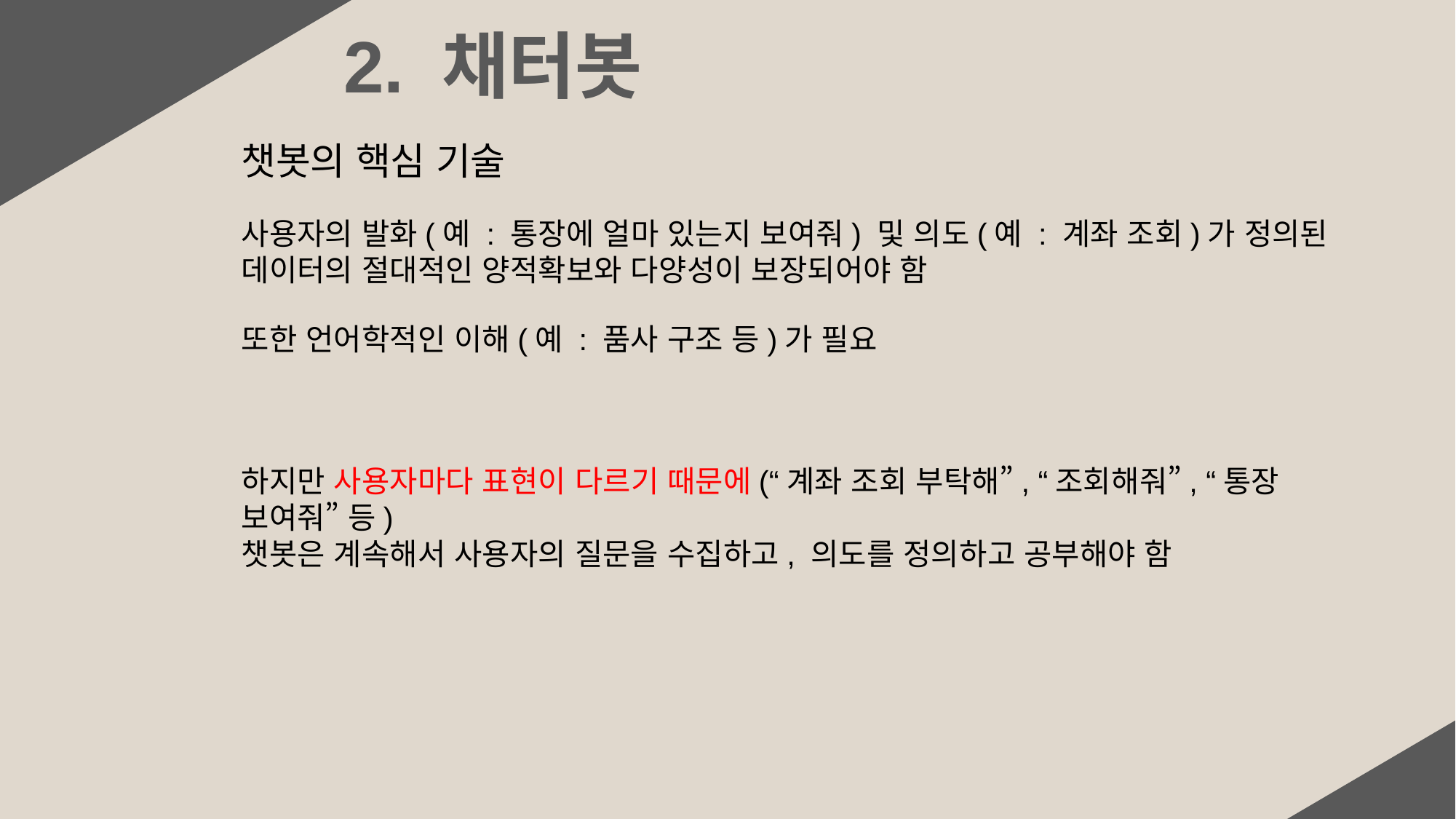

2. 채터봇
챗봇의 핵심 기술
사용자의 발화(예 : 통장에 얼마 있는지 보여줘) 및 의도(예 : 계좌 조회)가 정의된 데이터의 절대적인 양적확보와 다양성이 보장되어야 함
또한 언어학적인 이해(예 : 품사 구조 등)가 필요
하지만 사용자마다 표현이 다르기 때문에(“계좌 조회 부탁해”, “조회해줘”, “통장 보여줘” 등)
챗봇은 계속해서 사용자의 질문을 수집하고, 의도를 정의하고 공부해야 함